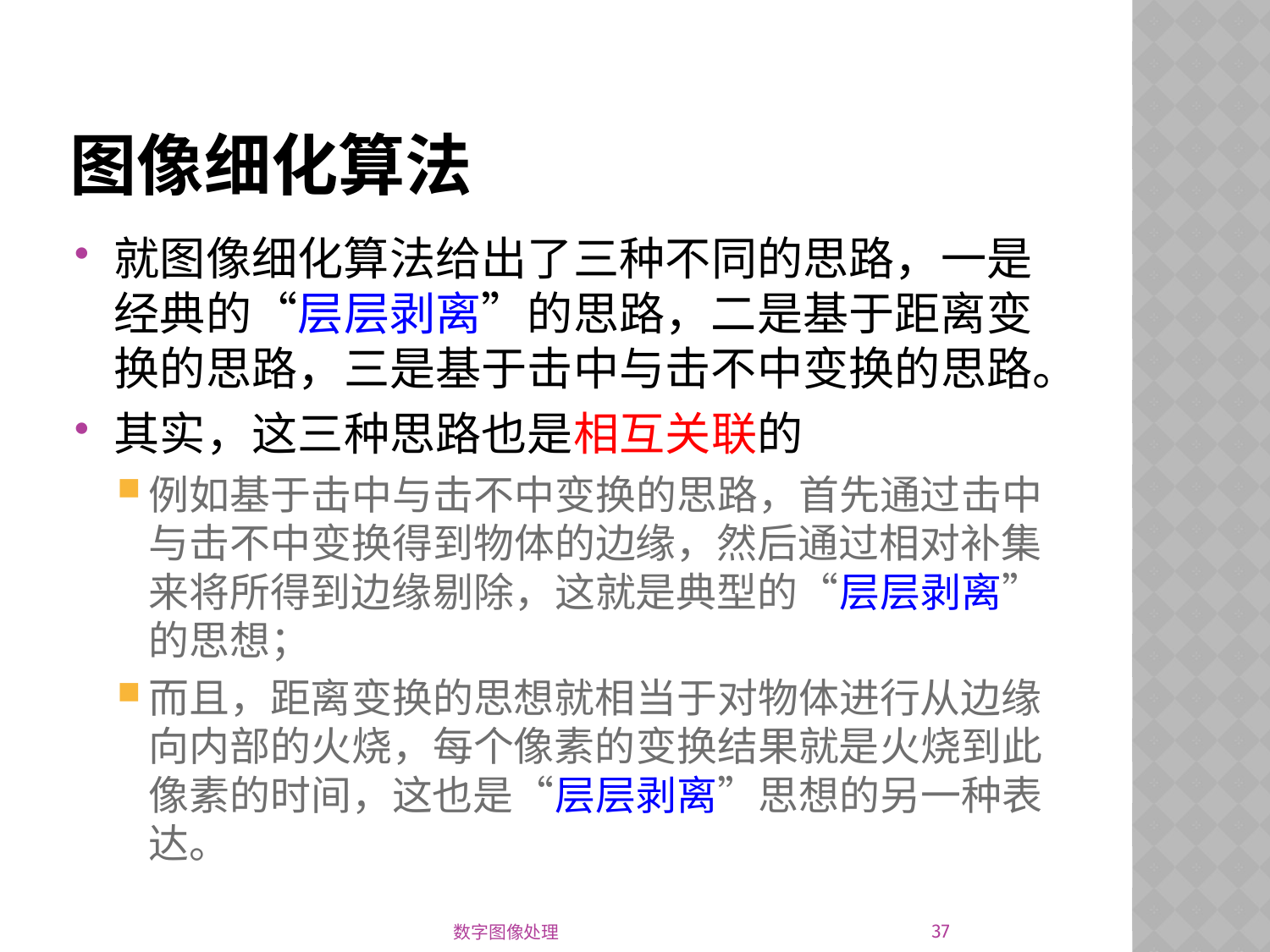

# 图像细化算法
就图像细化算法给出了三种不同的思路，一是经典的“层层剥离”的思路，二是基于距离变换的思路，三是基于击中与击不中变换的思路。
其实，这三种思路也是相互关联的
例如基于击中与击不中变换的思路，首先通过击中与击不中变换得到物体的边缘，然后通过相对补集来将所得到边缘剔除，这就是典型的“层层剥离”的思想；
而且，距离变换的思想就相当于对物体进行从边缘向内部的火烧，每个像素的变换结果就是火烧到此像素的时间，这也是“层层剥离”思想的另一种表达。
37
数字图像处理